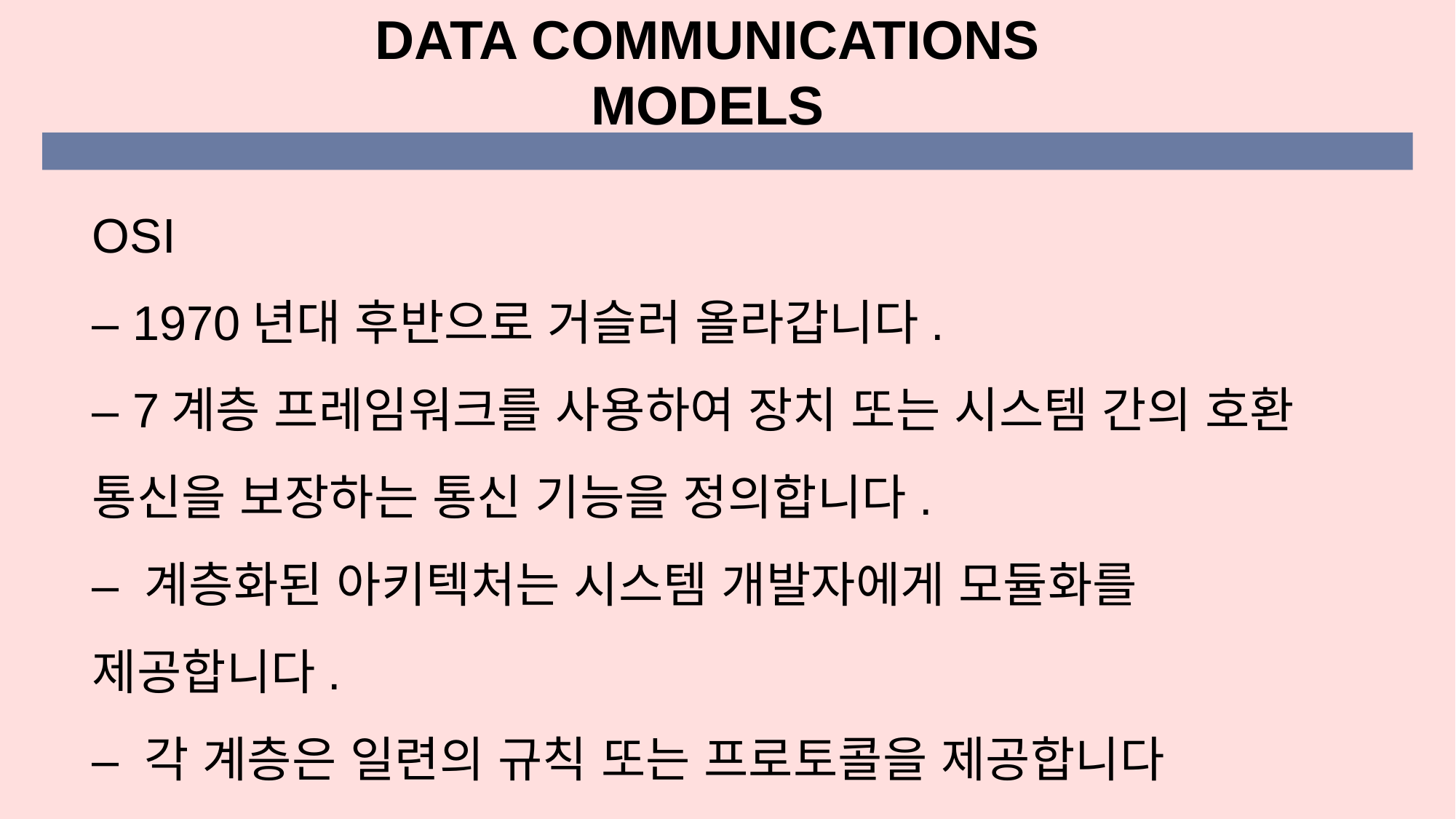

DATA COMMUNICATIONS MODELS

OSI
– 1970년대 후반으로 거슬러 올라갑니다.
– 7계층 프레임워크를 사용하여 장치 또는 시스템 간의 호환 통신을 보장하는 통신 기능을 정의합니다.
– 계층화된 아키텍처는 시스템 개발자에게 모듈화를 제공합니다.
– 각 계층은 일련의 규칙 또는 프로토콜을 제공합니다